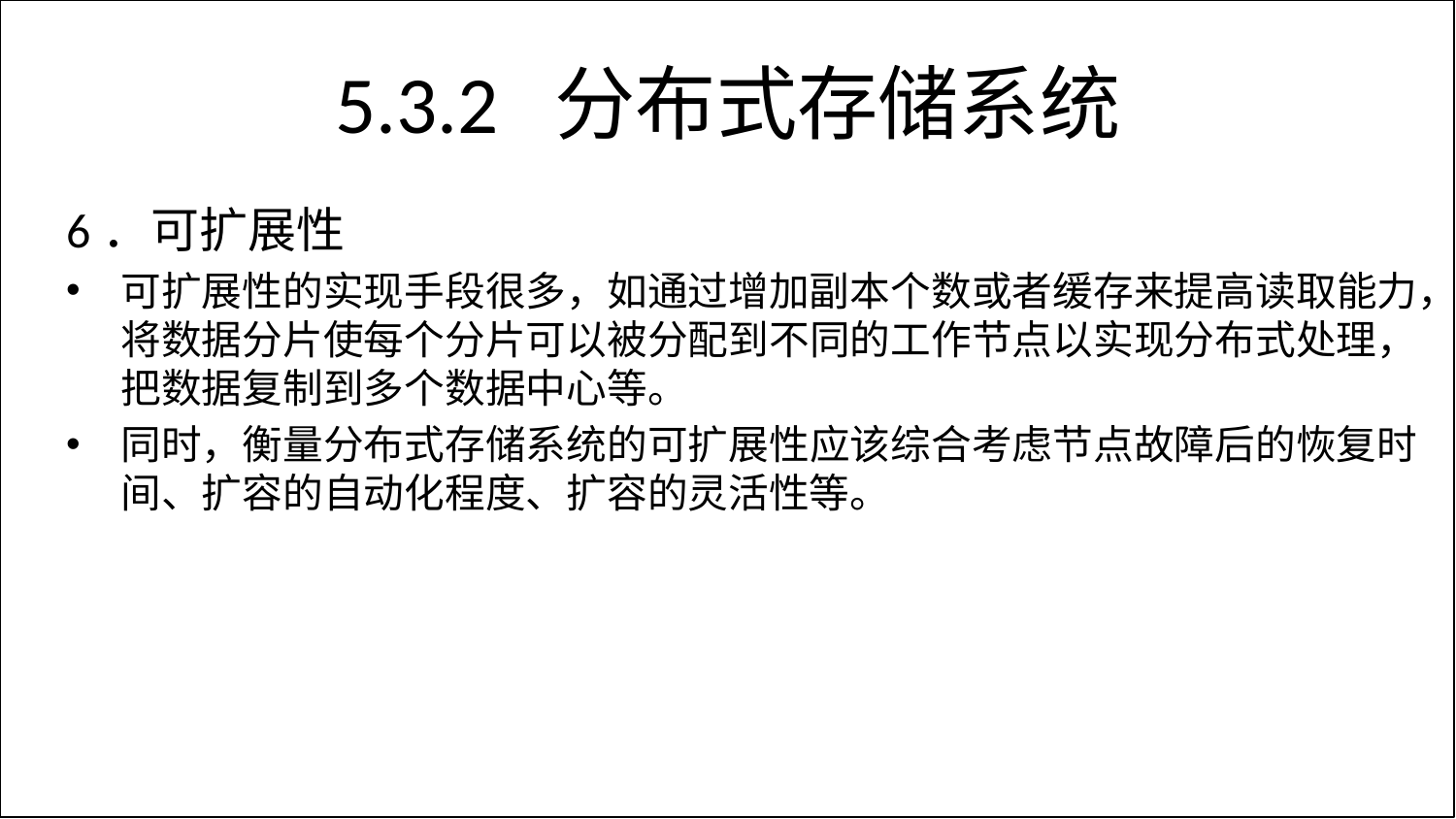

# 5.3.2  分布式存储系统
6．可扩展性
可扩展性的实现手段很多，如通过增加副本个数或者缓存来提高读取能力，将数据分片使每个分片可以被分配到不同的工作节点以实现分布式处理，把数据复制到多个数据中心等。
同时，衡量分布式存储系统的可扩展性应该综合考虑节点故障后的恢复时间、扩容的自动化程度、扩容的灵活性等。